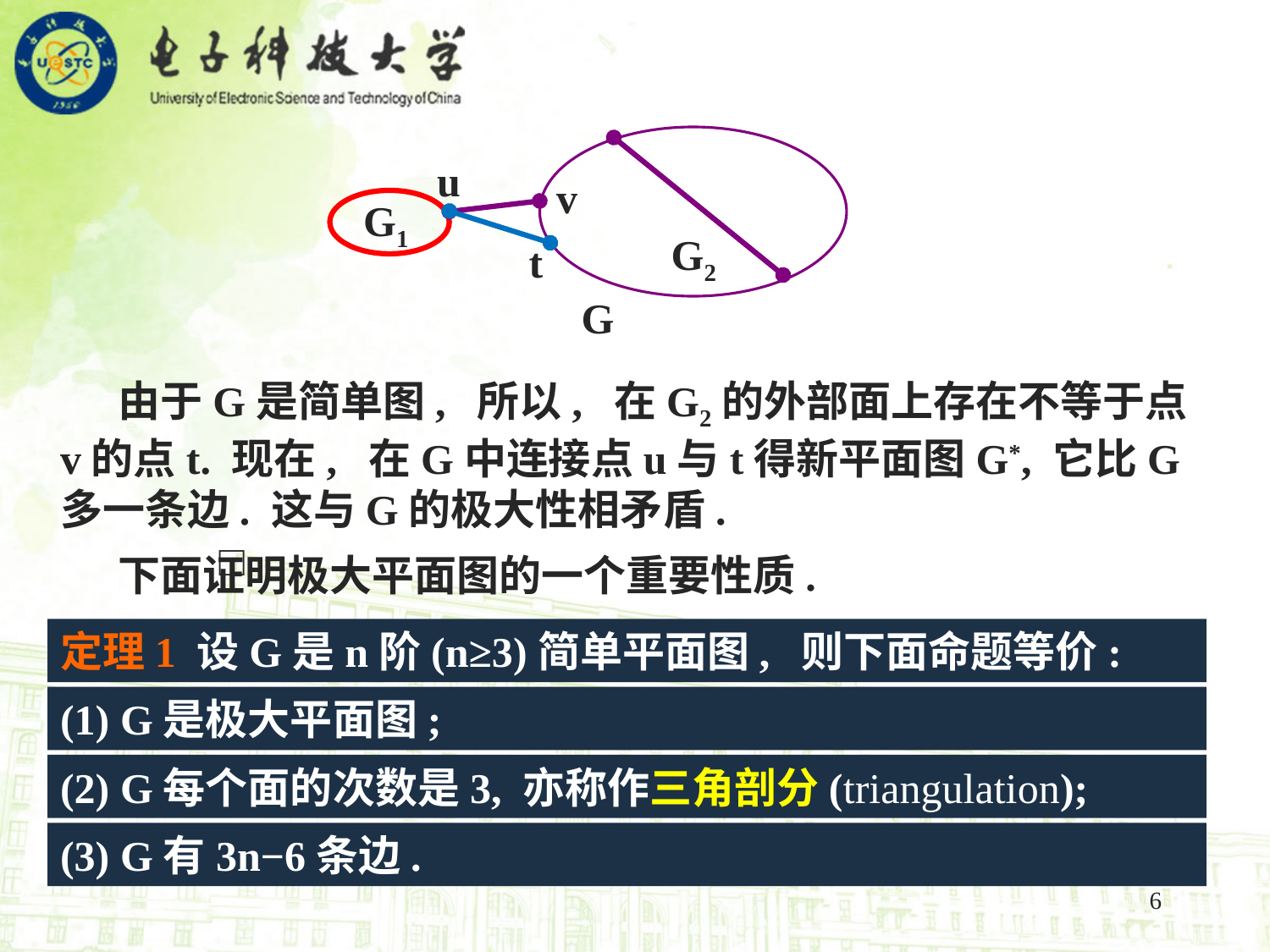

u
v
G1

G2
G

t
     由于G是简单图,  所以,  在G2的外部面上存在不等于点v的点t. 现在,  在G中连接点u与t得新平面图G*, 它比G多一条边. 这与G的极大性相矛盾.                                                            □
     下面证明极大平面图的一个重要性质.
定理1 设G是n阶(n≥3)简单平面图,  则下面命题等价:
(1) G是极大平面图;
(2) G每个面的次数是3, 亦称作三角剖分(triangulation);
(3) G有3n−6条边.
6